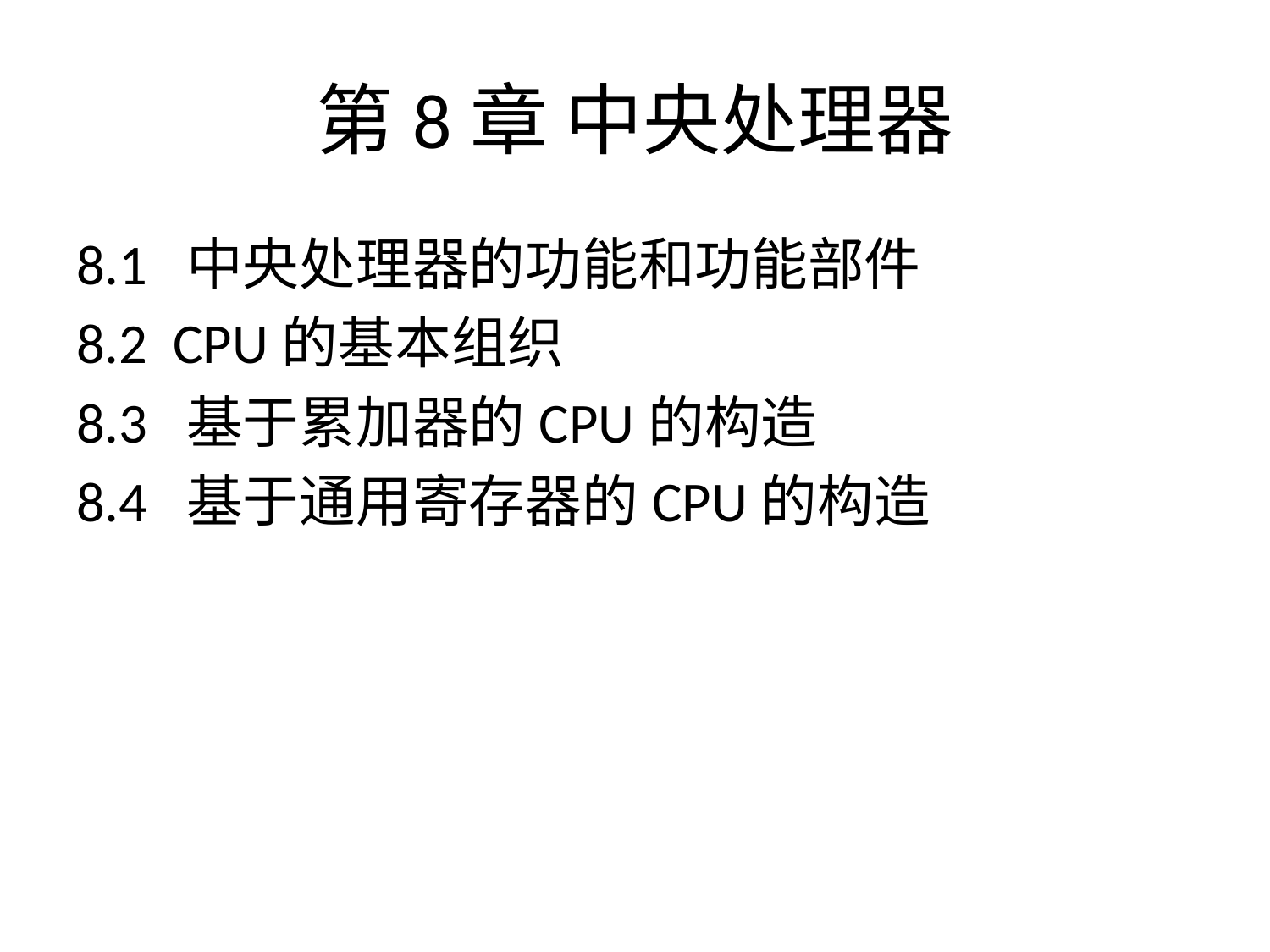

# 第8章 中央处理器
8.1  中央处理器的功能和功能部件
8.2  CPU的基本组织
8.3  基于累加器的CPU的构造
8.4  基于通用寄存器的CPU的构造